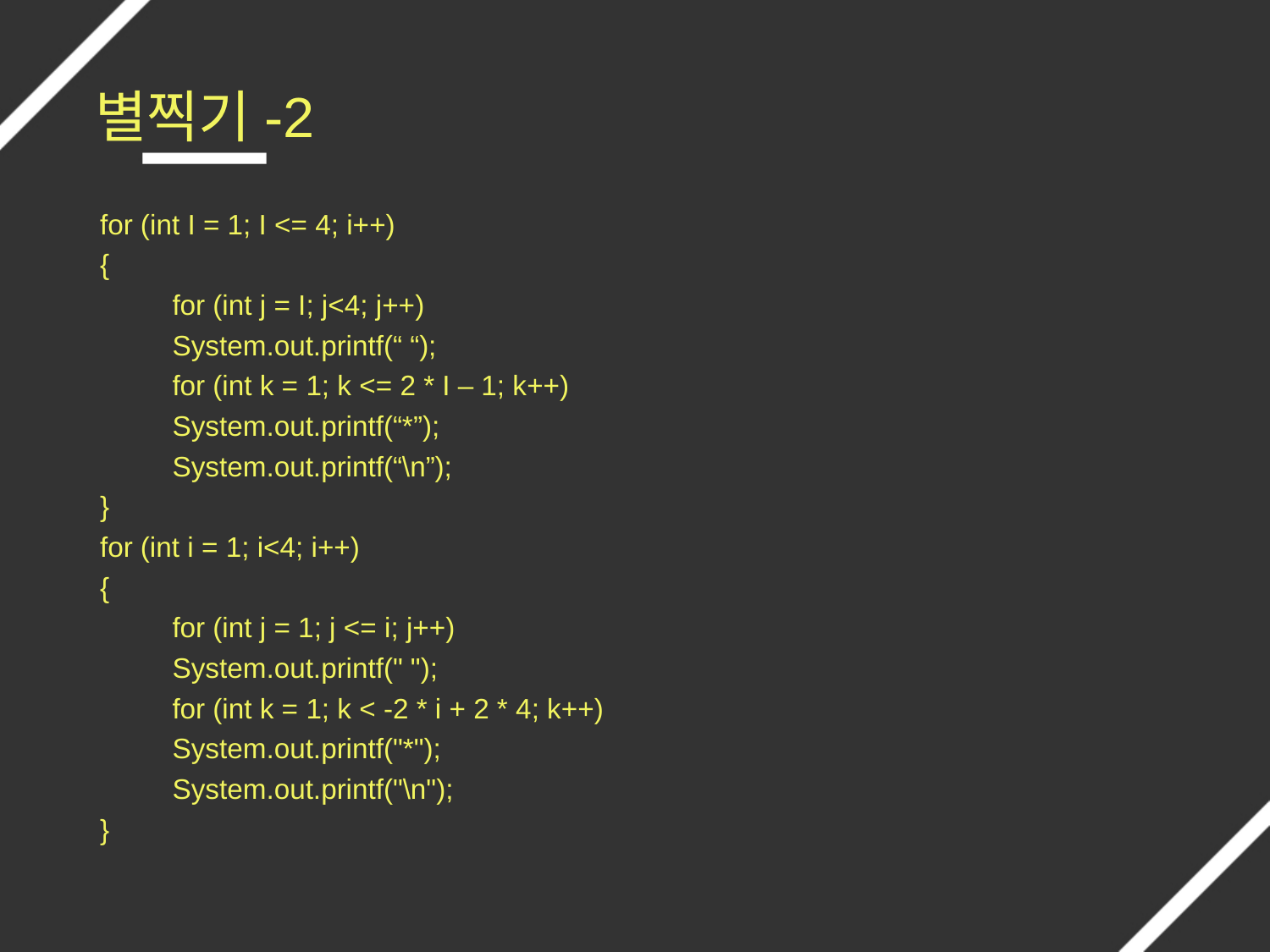

# 별찍기-2
for (int I = 1; I <= 4; i++)
{
	for (int j = I; j<4; j++)
		System.out.printf(“ “);
	for (int k = 1; k <= 2 * I – 1; k++)
		System.out.printf(“*”);
	System.out.printf(“\n”);
}
for (int i = 1; i<4; i++)
{
	for (int j = 1; j <= i; j++)
		System.out.printf(" ");
	for (int k = 1; k < -2 * i + 2 * 4; k++)
		System.out.printf("*");
	System.out.printf("\n");
}